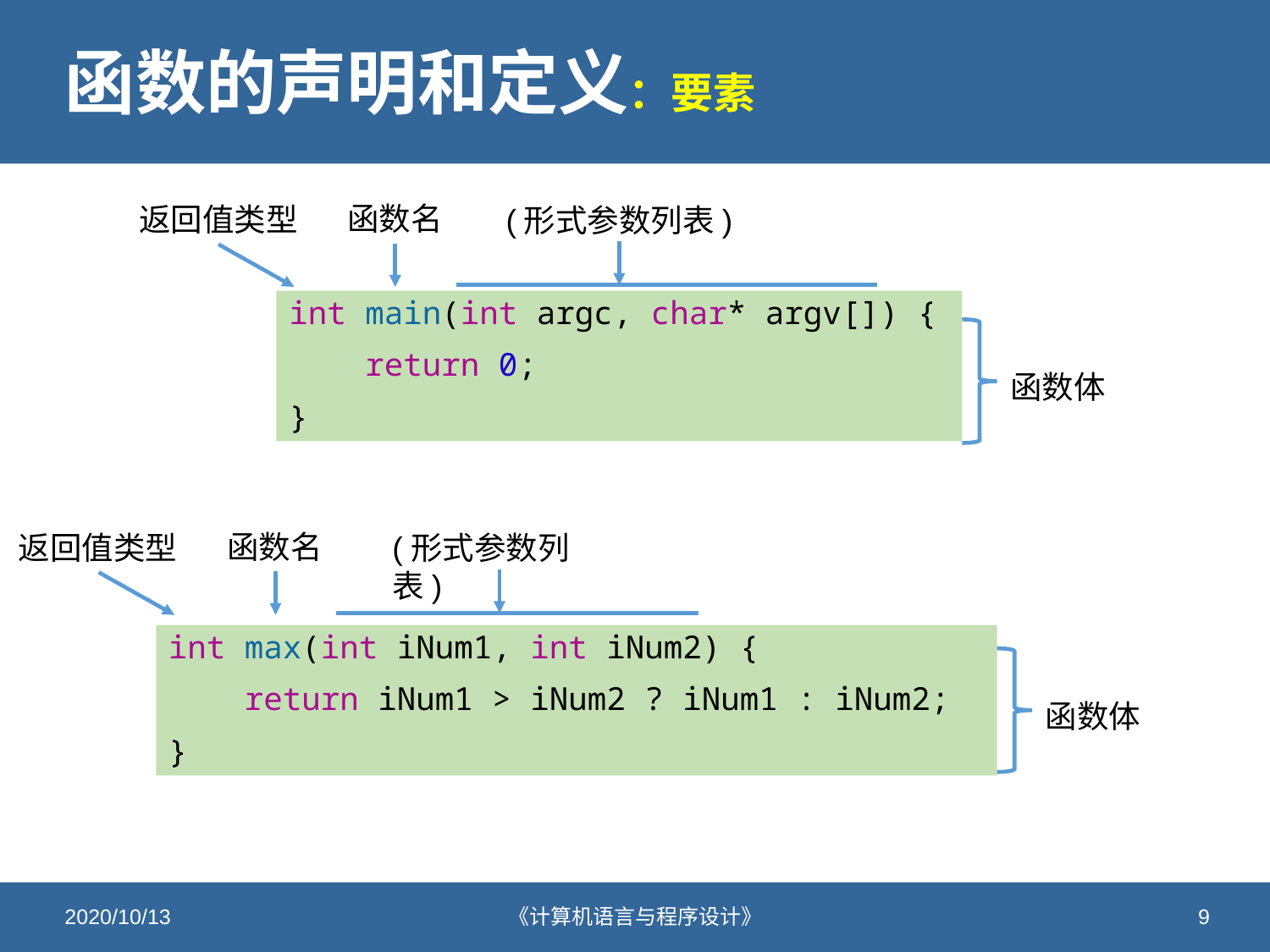

# 函数的声明和定义：要素
函数名
返回值类型
(形式参数列表)
int main(int argc, char* argv[]) {
    return 0;
}

函数体
函数名
返回值类型
(形式参数列表)
int max(int iNum1, int iNum2) {
    return iNum1 > iNum2 ? iNum1 : iNum2;
}

函数体
2020/10/13
《计算机语言与程序设计》
9